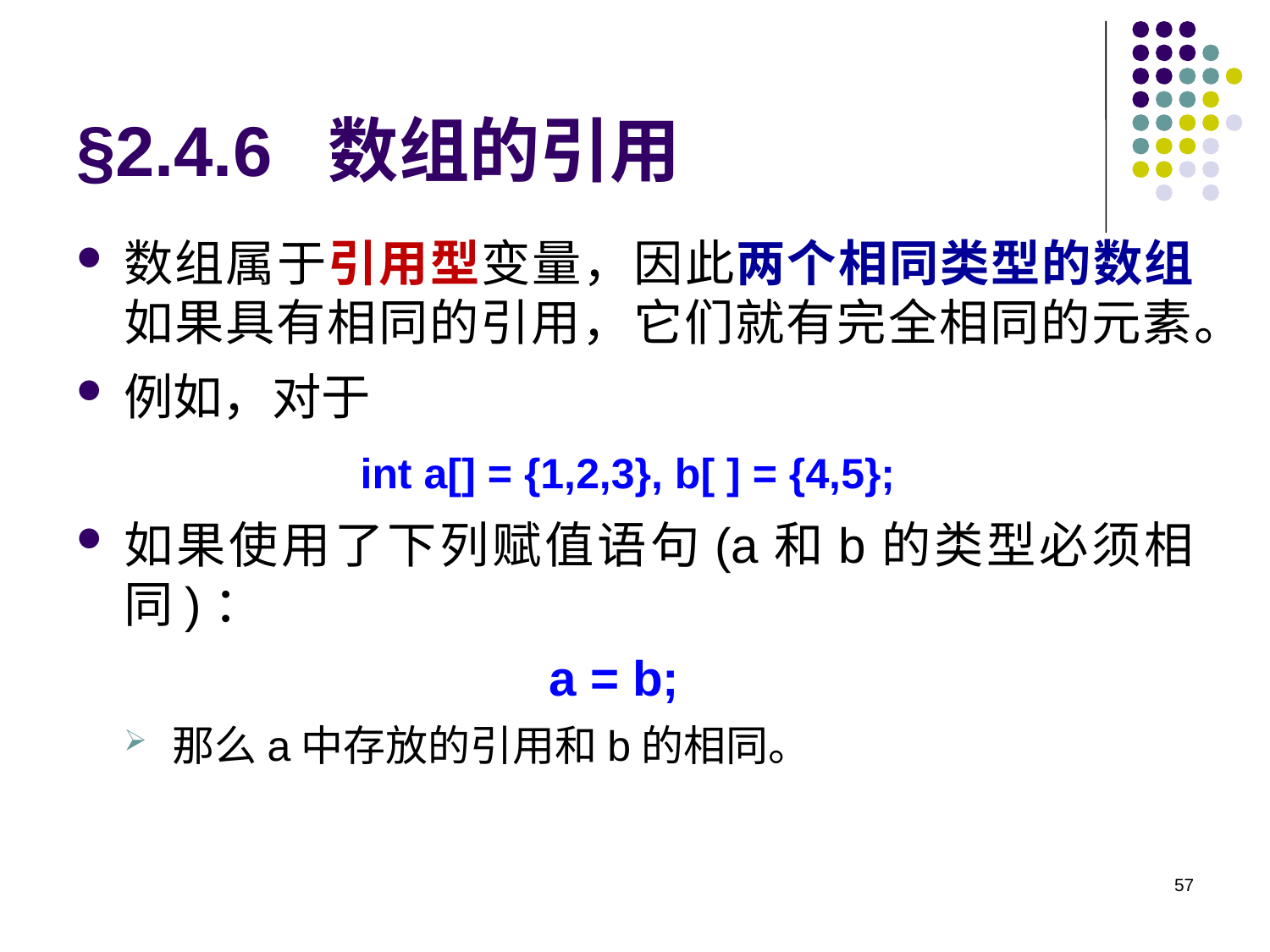

# §2.4.6  数组的引用
数组属于引用型变量，因此两个相同类型的数组如果具有相同的引用，它们就有完全相同的元素。
例如，对于
int a[] = {1,2,3}, b[ ] = {4,5};
如果使用了下列赋值语句(a和b的类型必须相同)：
a = b;
那么a中存放的引用和b的相同。

57